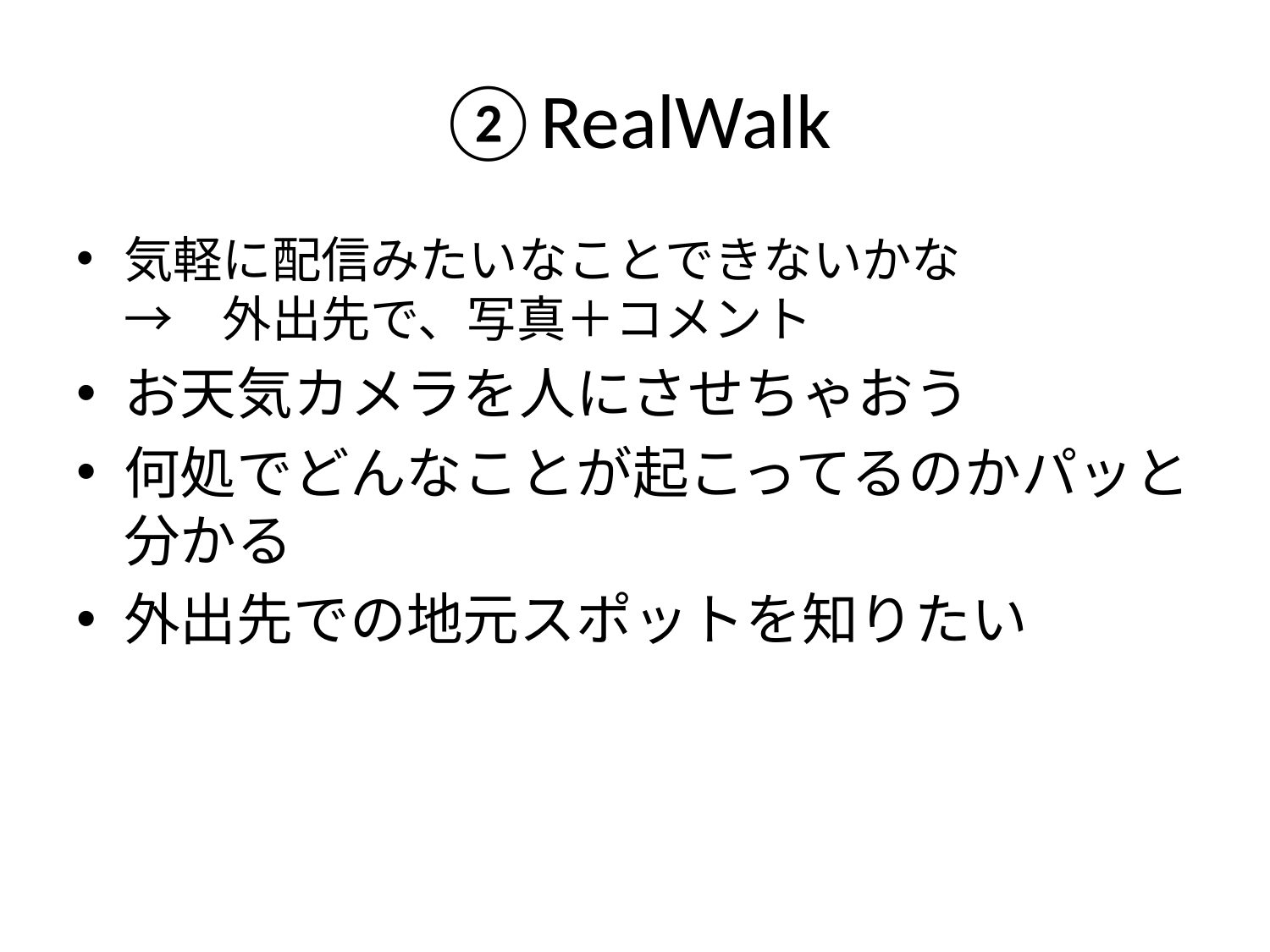

# ②RealWalk
気軽に配信みたいなことできないかな
→　外出先で、写真＋コメント
お天気カメラを人にさせちゃおう
何処でどんなことが起こってるのかパッと分かる
外出先での地元スポットを知りたい